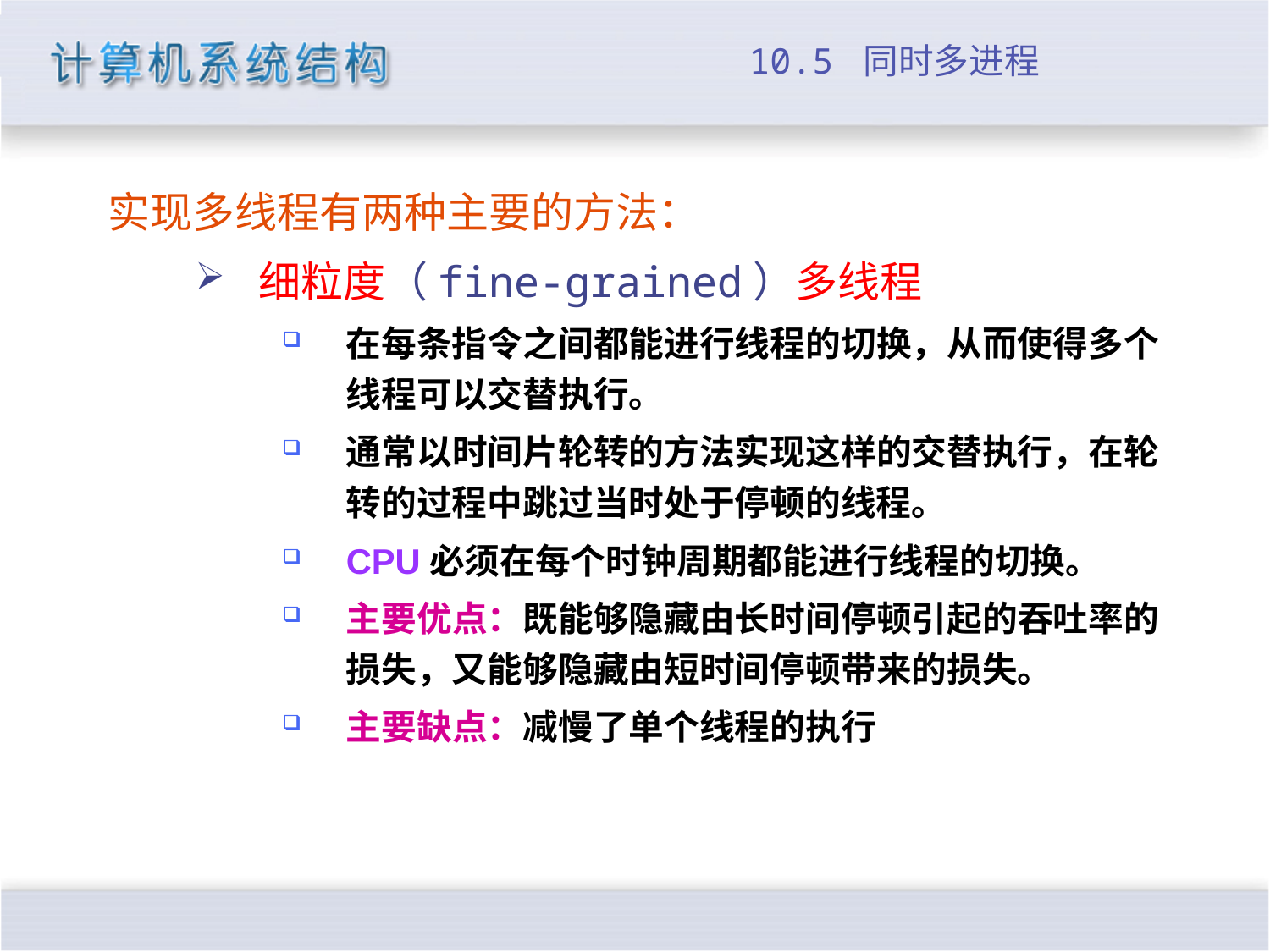

# 10.5 同时多进程
实现多线程有两种主要的方法：
细粒度（fine-grained）多线程
在每条指令之间都能进行线程的切换，从而使得多个线程可以交替执行。
通常以时间片轮转的方法实现这样的交替执行，在轮转的过程中跳过当时处于停顿的线程。
CPU必须在每个时钟周期都能进行线程的切换。
主要优点：既能够隐藏由长时间停顿引起的吞吐率的损失，又能够隐藏由短时间停顿带来的损失。
主要缺点：减慢了单个线程的执行